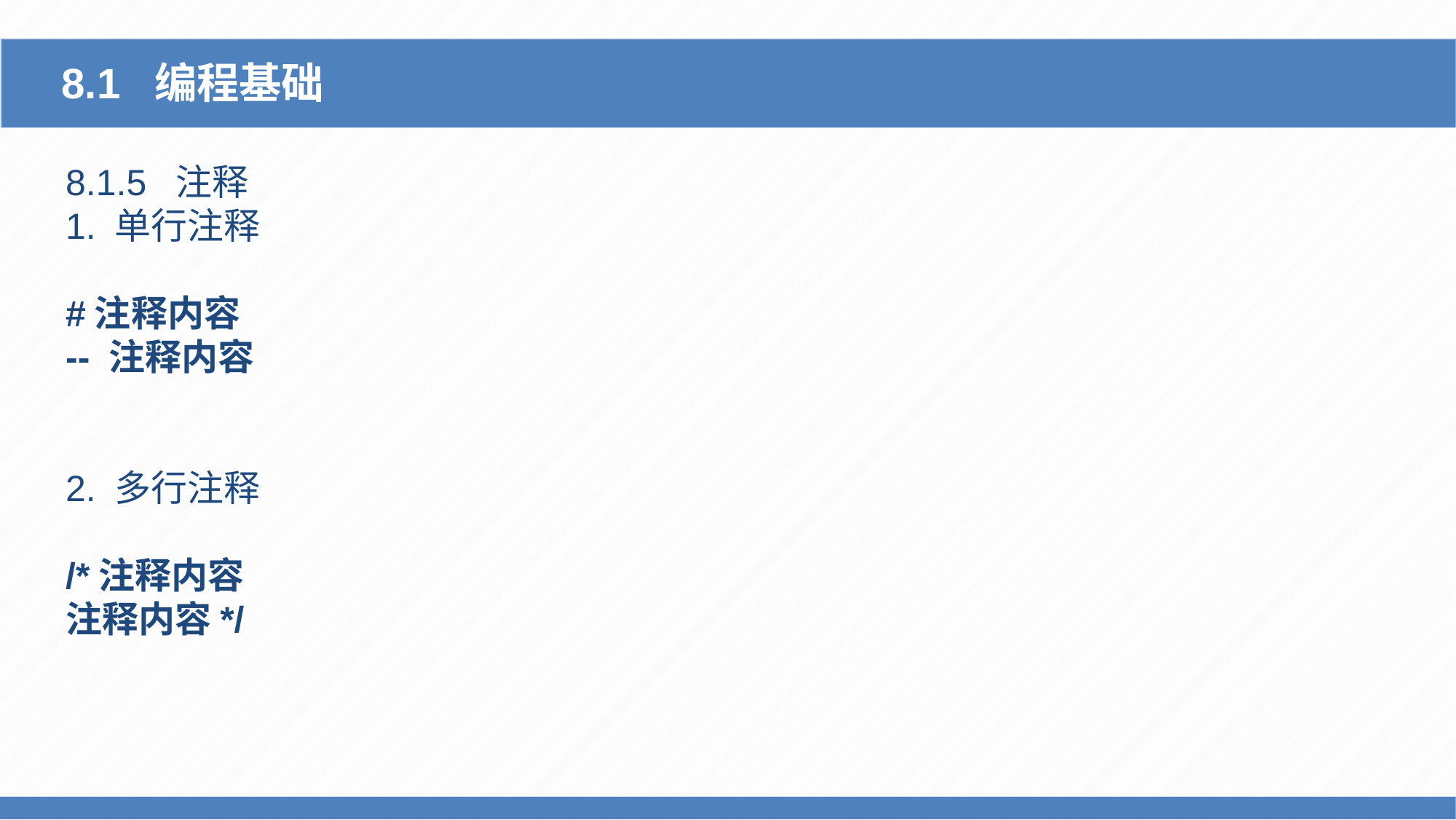

8.1  编程基础
8.1.5  注释
1. 单行注释

#注释内容
-- 注释内容

2. 多行注释

/*注释内容
注释内容*/